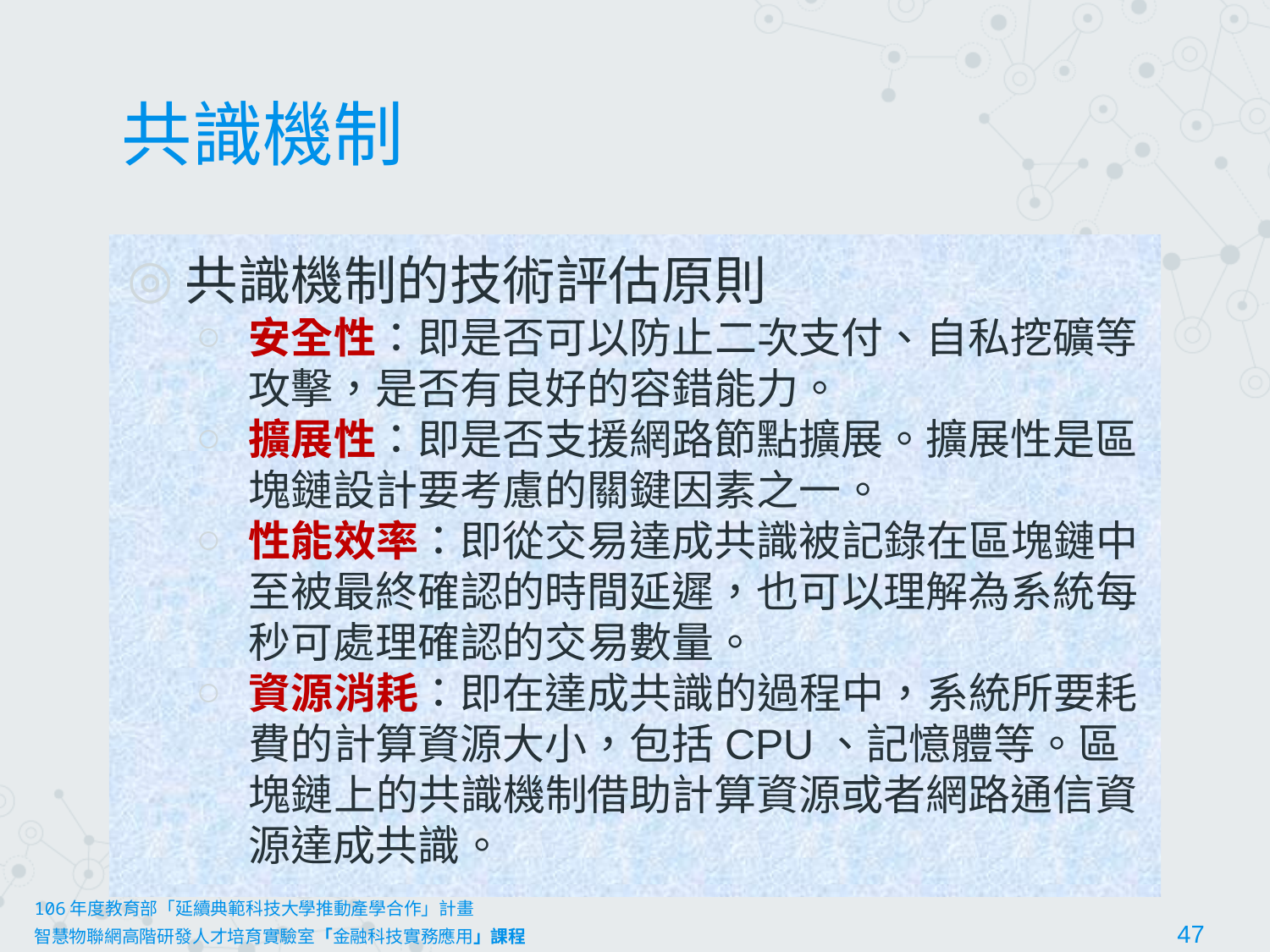

# 共識機制
共識機制的技術評估原則
安全性：即是否可以防止二次支付、自私挖礦等攻擊，是否有良好的容錯能力。
擴展性：即是否支援網路節點擴展。擴展性是區塊鏈設計要考慮的關鍵因素之一。
性能效率：即從交易達成共識被記錄在區塊鏈中至被最終確認的時間延遲，也可以理解為系統每秒可處理確認的交易數量。
資源消耗：即在達成共識的過程中，系統所要耗費的計算資源大小，包括CPU、記憶體等。區塊鏈上的共識機制借助計算資源或者網路通信資源達成共識。

106年度教育部「延續典範科技大學推動產學合作」計畫
智慧物聯網高階研發人才培育實驗室「金融科技實務應用」課程						47